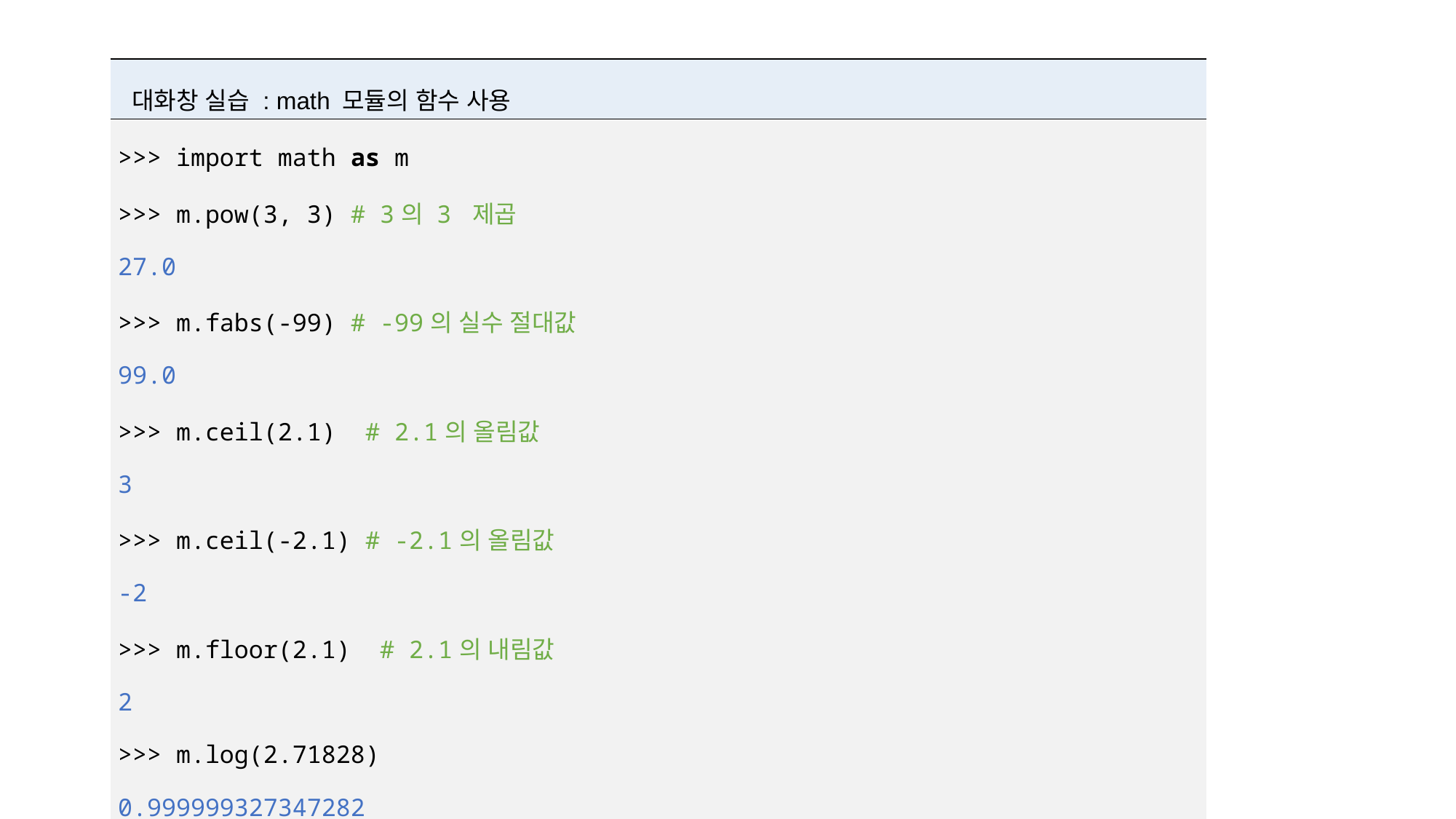

| 대화창 실습 : math 모듈의 함수 사용 |
| --- |
| >>> import math as m >>> m.pow(3, 3) # 3의 3 제곱 27.0 >>> m.fabs(-99) # -99의 실수 절대값 99.0 >>> m.ceil(2.1) # 2.1의 올림값 3 >>> m.ceil(-2.1) # -2.1의 올림값 -2 >>> m.floor(2.1) # 2.1의 내림값 2 >>> m.log(2.71828) 0.999999327347282 >>> m.log(100, 10) # 로그 10을 밑으로 하는 100값 2.0 |